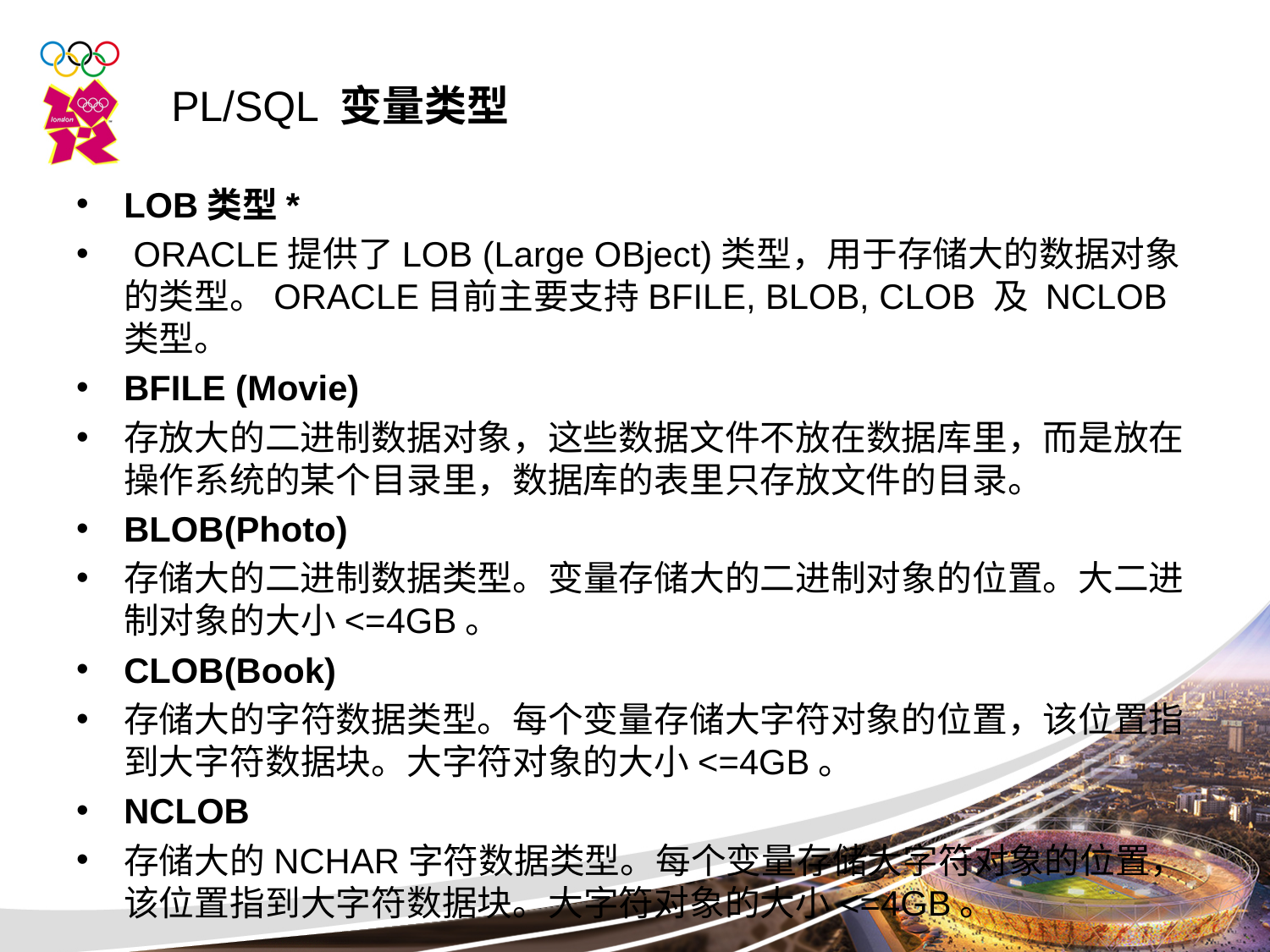

PL/SQL 变量类型
LOB类型*
 ORACLE提供了LOB (Large OBject)类型，用于存储大的数据对象的类型。ORACLE目前主要支持BFILE, BLOB, CLOB 及 NCLOB 类型。
BFILE (Movie)
存放大的二进制数据对象，这些数据文件不放在数据库里，而是放在操作系统的某个目录里，数据库的表里只存放文件的目录。
BLOB(Photo)
存储大的二进制数据类型。变量存储大的二进制对象的位置。大二进制对象的大小<=4GB。
CLOB(Book)
存储大的字符数据类型。每个变量存储大字符对象的位置，该位置指到大字符数据块。大字符对象的大小<=4GB。
NCLOB
存储大的NCHAR字符数据类型。每个变量存储大字符对象的位置，该位置指到大字符数据块。大字符对象的大小<=4GB。